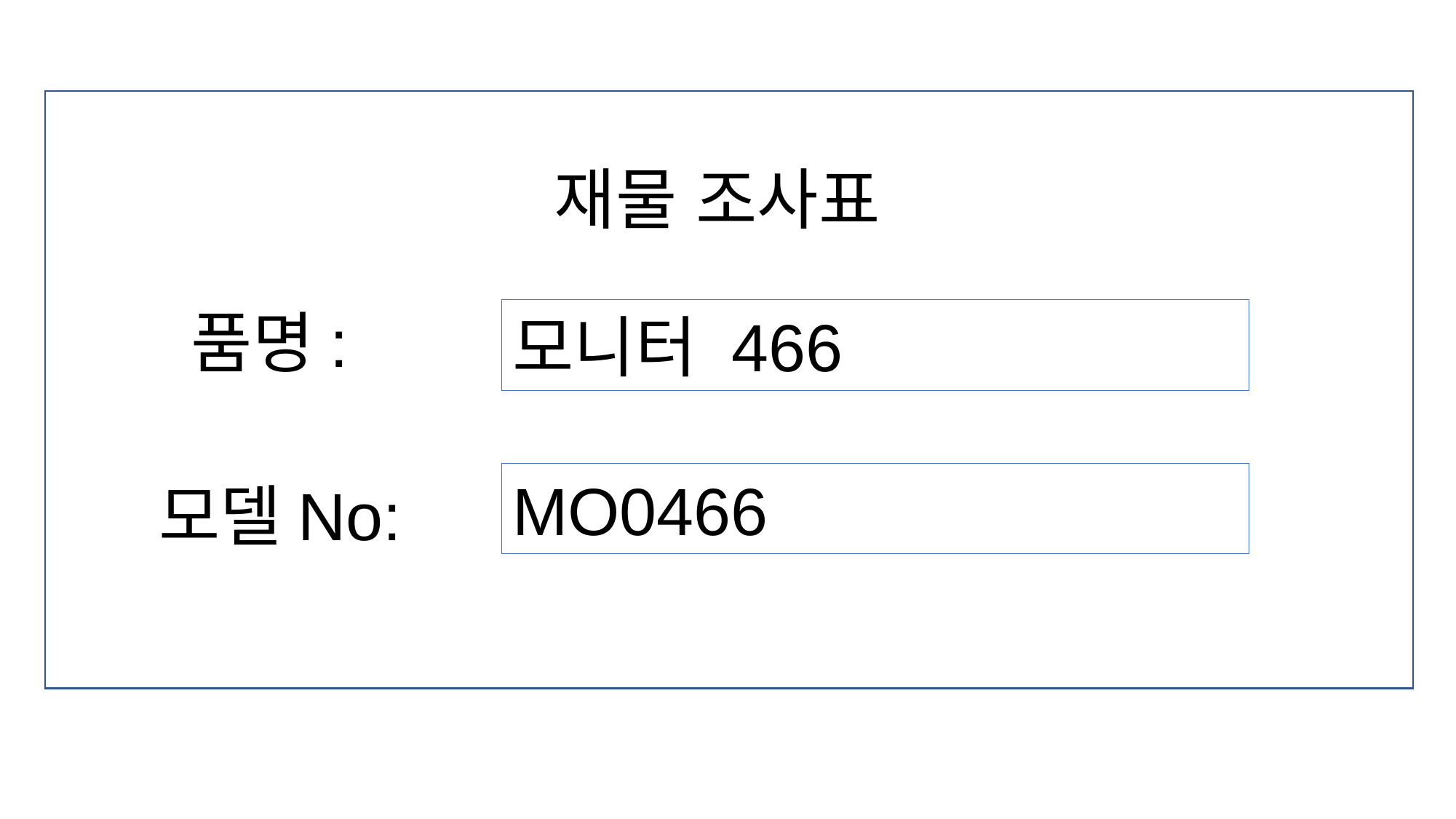

재물 조사표
품명:
모니터 466
MO0466
모델No: